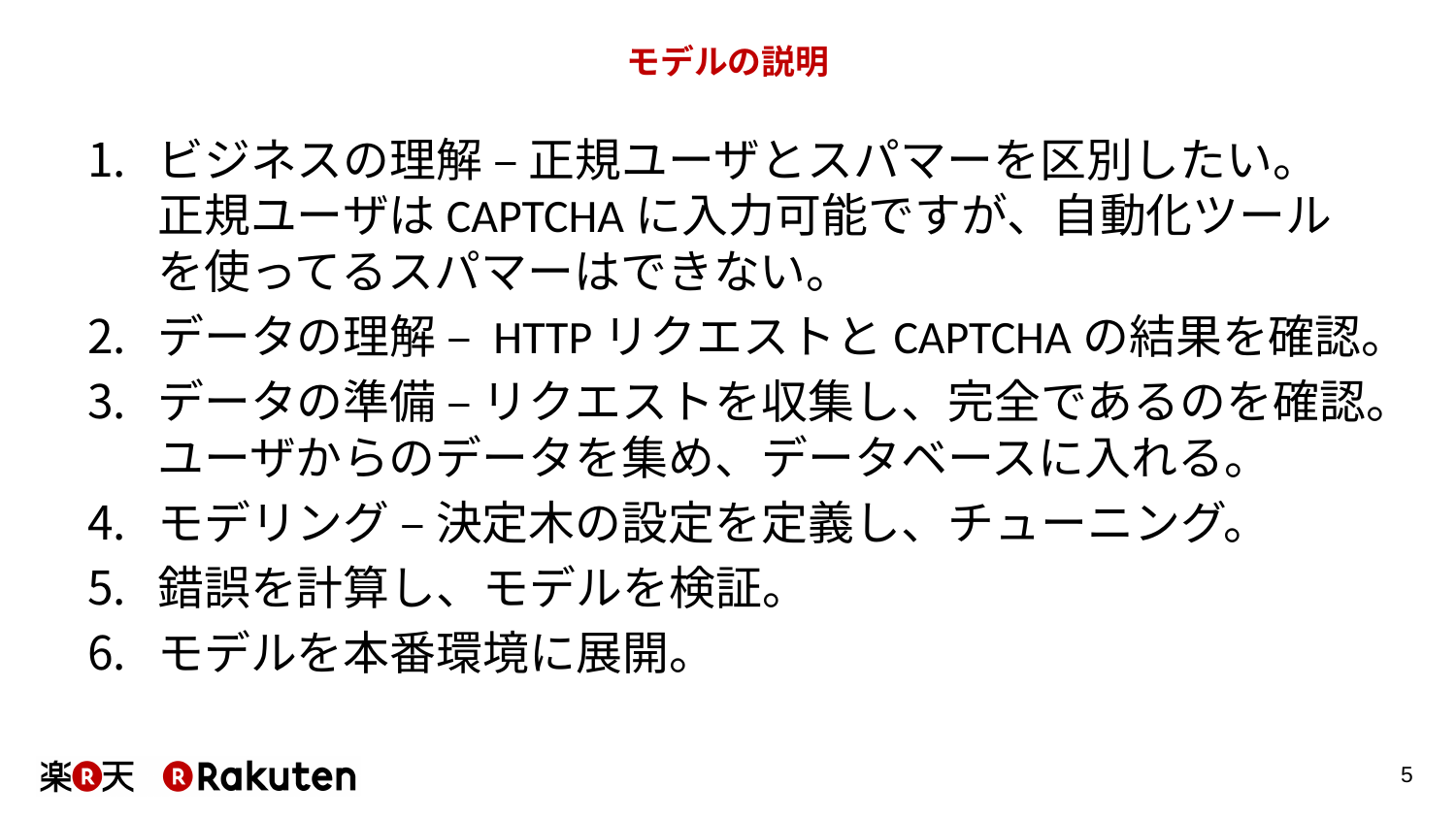

# モデルの説明
ビジネスの理解 – 正規ユーザとスパマーを区別したい。 正規ユーザはCAPTCHAに入力可能ですが、自動化ツールを使ってるスパマーはできない。
データの理解 – HTTPリクエストとCAPTCHAの結果を確認。
データの準備 – リクエストを収集し、完全であるのを確認。ユーザからのデータを集め、データベースに入れる。
モデリング – 決定木の設定を定義し、チューニング。
錯誤を計算し、モデルを検証。
モデルを本番環境に展開。
5